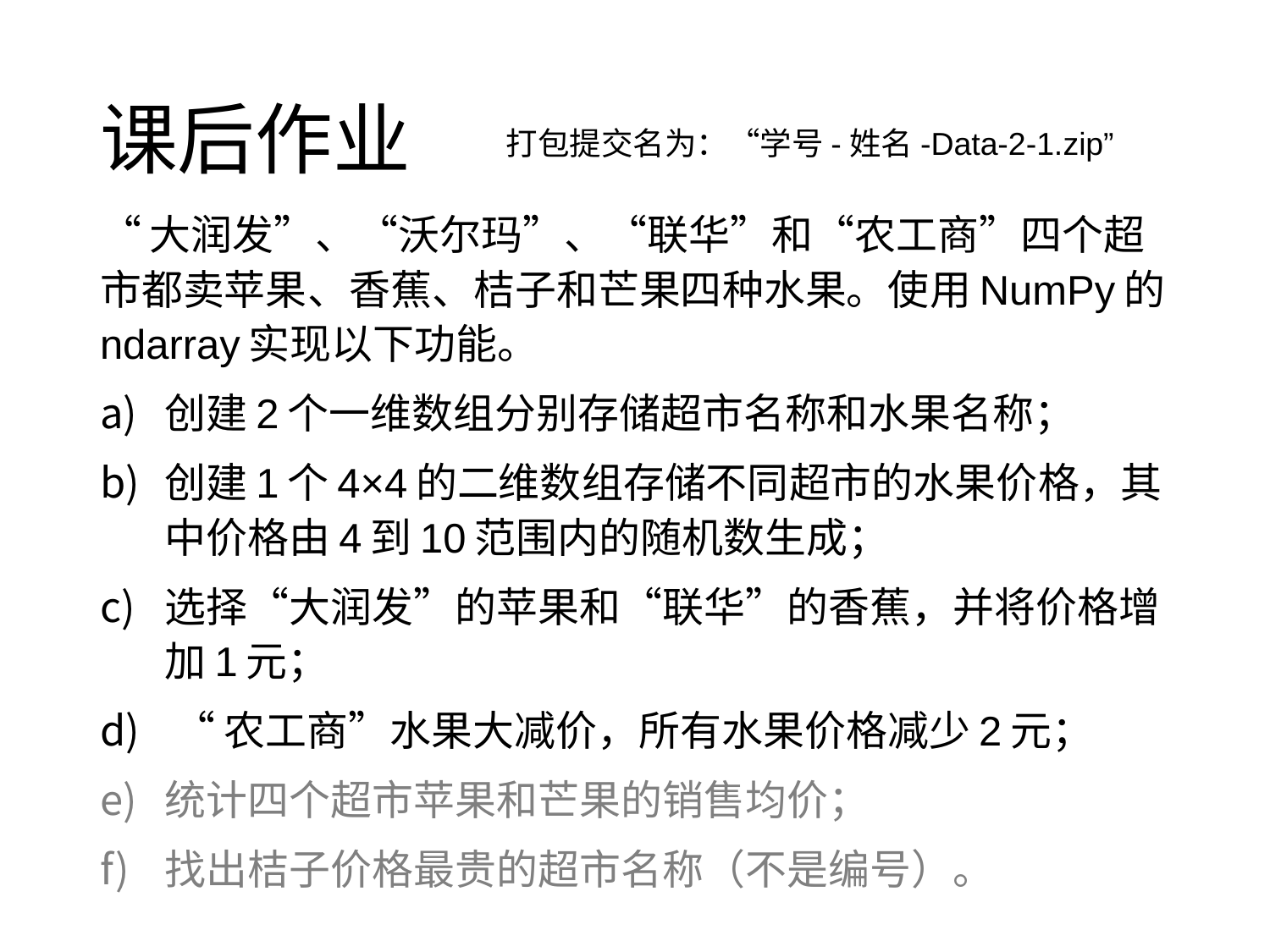

# 课后作业
打包提交名为：“学号-姓名-Data-2-1.zip”
“大润发”、“沃尔玛”、“联华”和“农工商”四个超市都卖苹果、香蕉、桔子和芒果四种水果。使用NumPy的ndarray实现以下功能。
创建2个一维数组分别存储超市名称和水果名称；
创建1个4×4的二维数组存储不同超市的水果价格，其中价格由4到10范围内的随机数生成；
选择“大润发”的苹果和“联华”的香蕉，并将价格增加1元；
 “农工商”水果大减价，所有水果价格减少2元；
统计四个超市苹果和芒果的销售均价；
找出桔子价格最贵的超市名称（不是编号）。